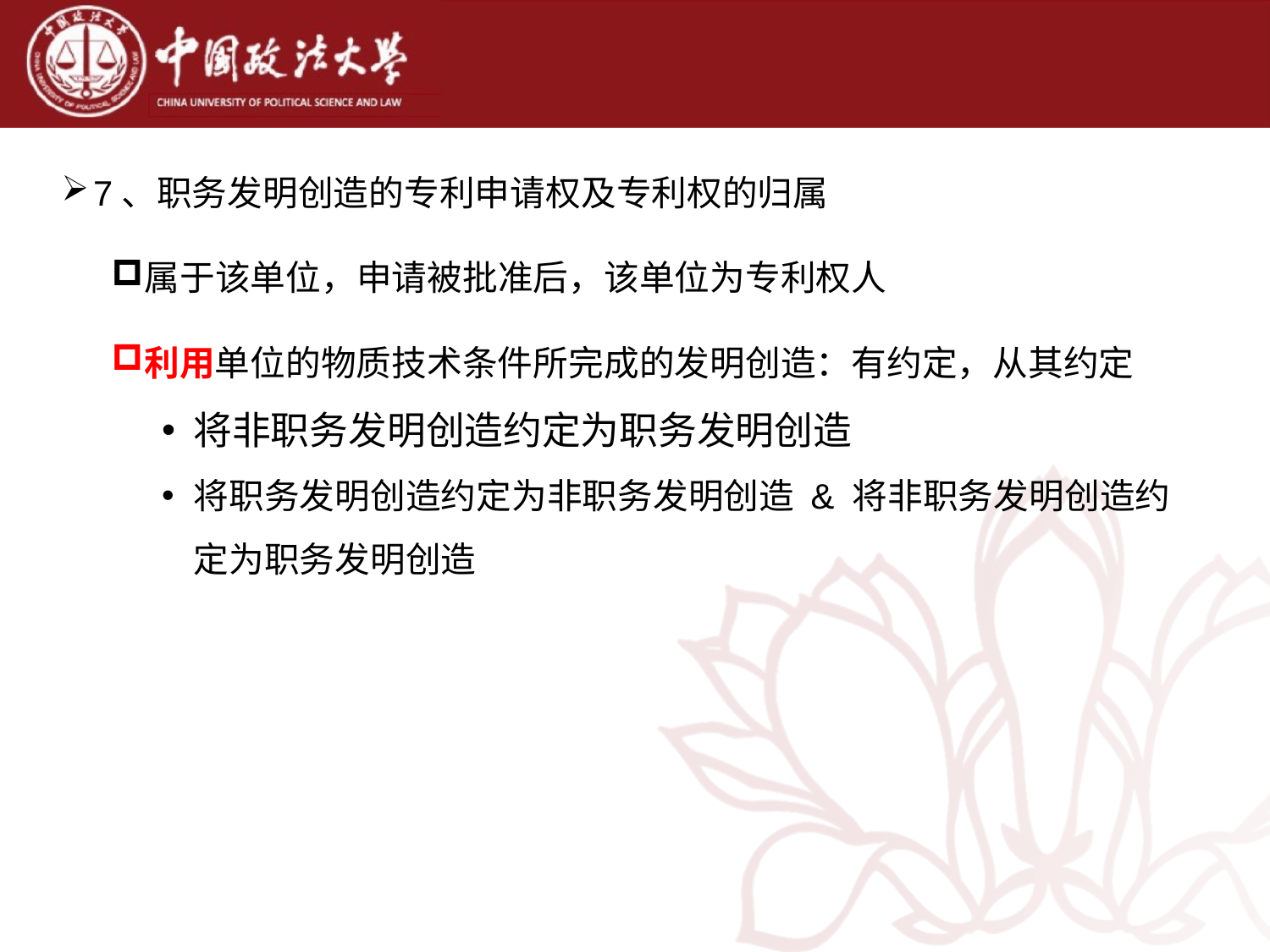

7、职务发明创造的专利申请权及专利权的归属
属于该单位，申请被批准后，该单位为专利权人
利用单位的物质技术条件所完成的发明创造：有约定，从其约定
将非职务发明创造约定为职务发明创造
将职务发明创造约定为非职务发明创造 & 将非职务发明创造约定为职务发明创造